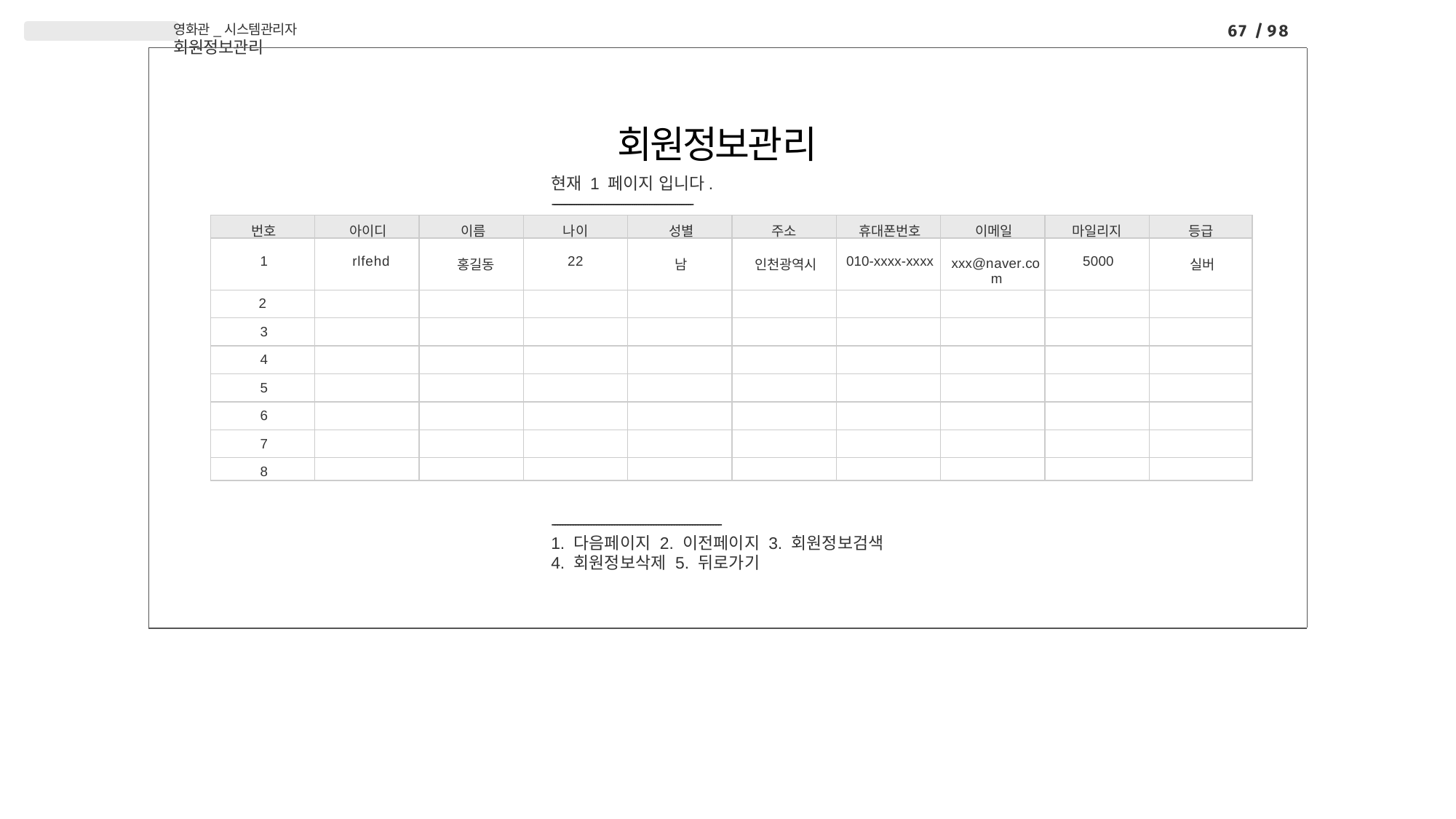

67 / 98
영화관_시스템관리자 회원정보관리

# 회원정보관리
현재 1 페이지 입니다.
-----------------------------------------------------------------
| 번호 | 아이디 | 이름 | 나이 | 성별 | 주소 | 휴대폰번호 | 이메일 | 마일리지 | 등급 |
| --- | --- | --- | --- | --- | --- | --- | --- | --- | --- |
| 1 | rlfehd | 홍길동 | 22 | 남 | 인천광역시 | 010-xxxx-xxxx | xxx@naver.com | 5000 | 실버 |
| 2 |  |  |  |  |  |  |  |  |  |
| 3 |  |  |  |  |  |  |  |  |  |
| 4 |  |  |  |  |  |  |  |  |  |
| 5 |  |  |  |  |  |  |  |  |  |
| 6 |  |  |  |  |  |  |  |  |  |
| 7 |  |  |  |  |  |  |  |  |  |
| 8 |  |  |  |  |  |  |  |  |  |
-----------------------------------------------------------------
1. 다음페이지 2. 이전페이지 3. 회원정보검색
4. 회원정보삭제 5. 뒤로가기